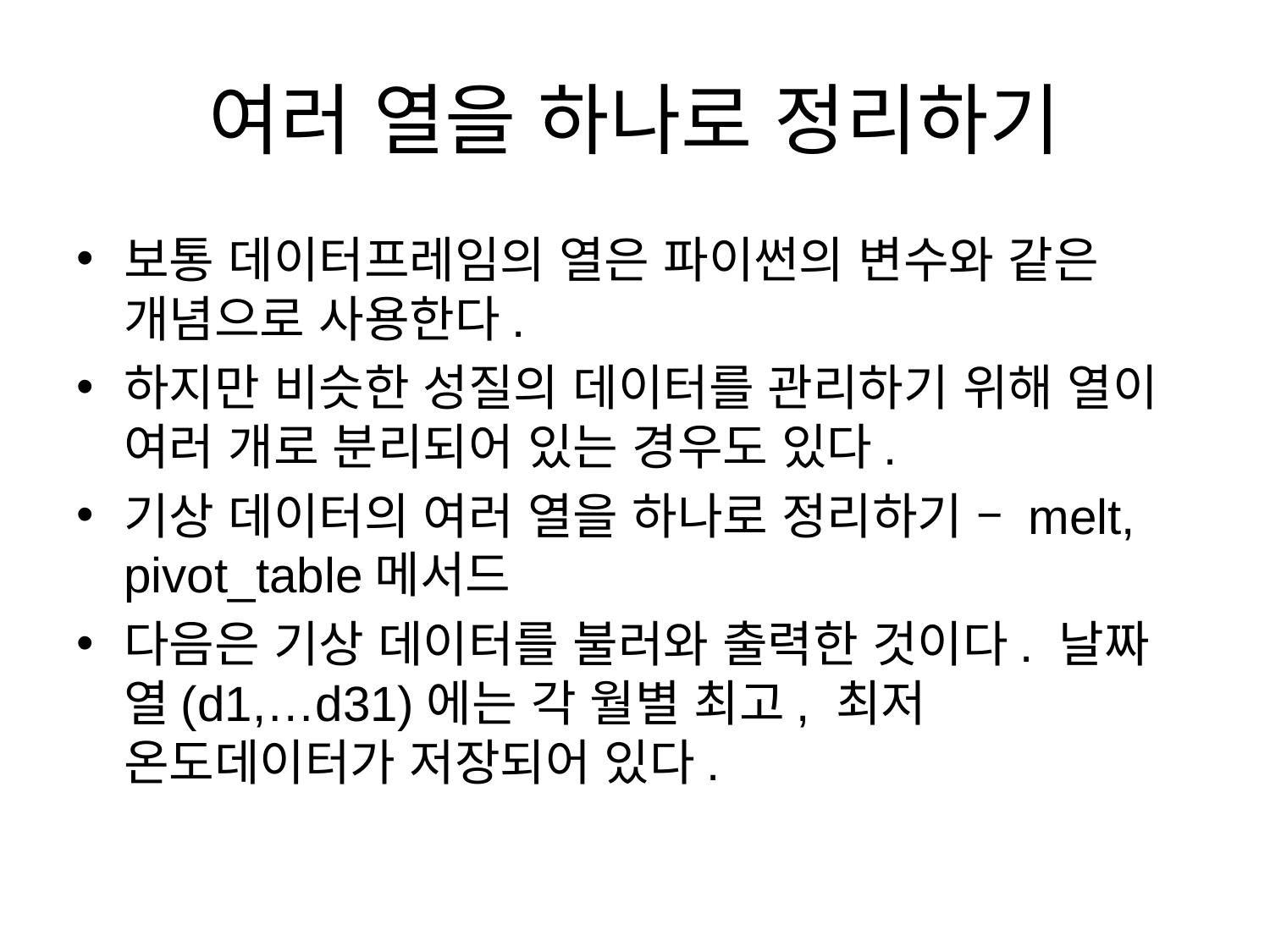

# 여러 열을 하나로 정리하기
보통 데이터프레임의 열은 파이썬의 변수와 같은 개념으로 사용한다.
하지만 비슷한 성질의 데이터를 관리하기 위해 열이 여러 개로 분리되어 있는 경우도 있다.
기상 데이터의 여러 열을 하나로 정리하기 – melt, pivot_table메서드
다음은 기상 데이터를 불러와 출력한 것이다. 날짜 열(d1,…d31)에는 각 월별 최고, 최저 온도데이터가 저장되어 있다.